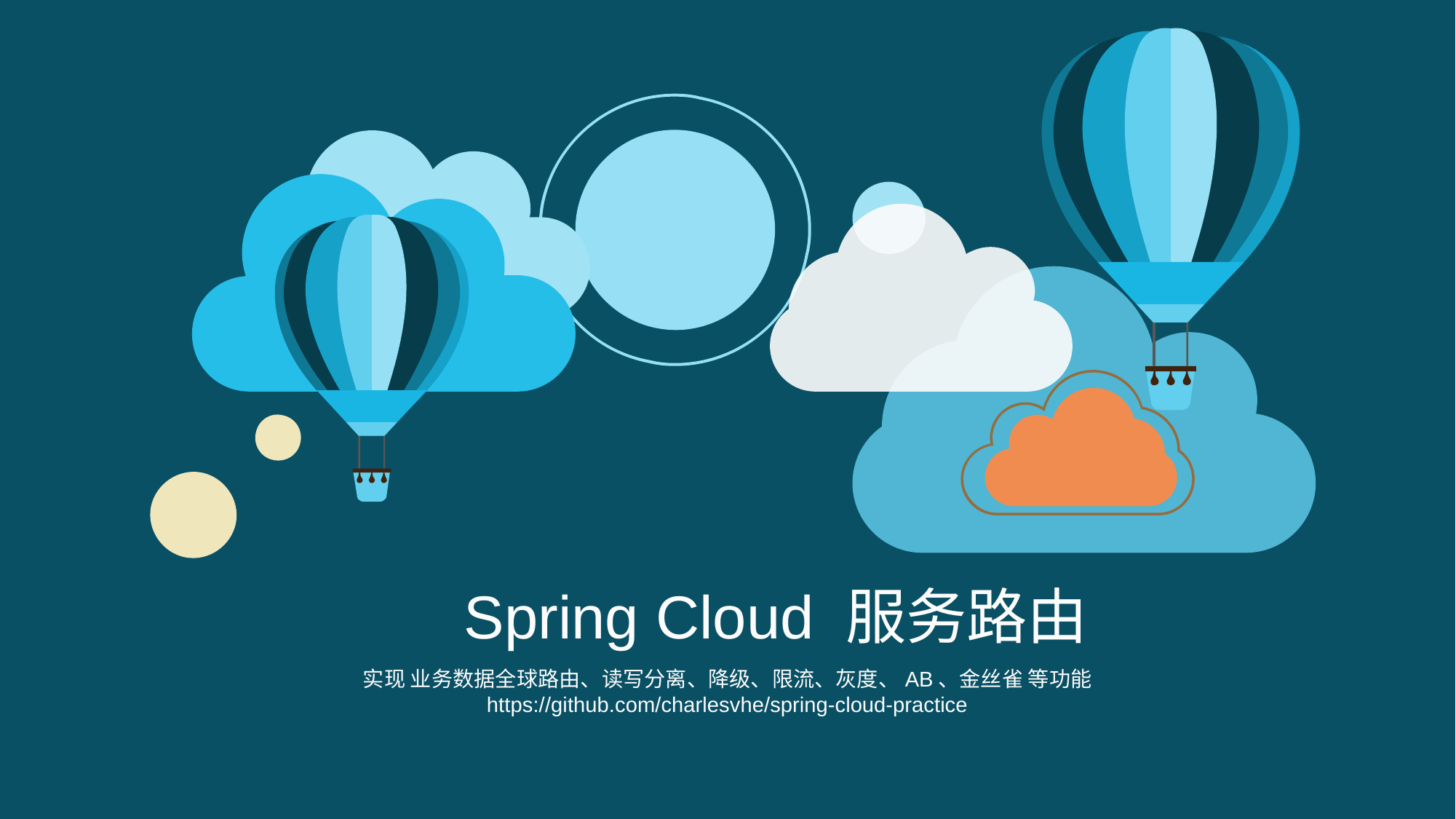

Spring Cloud 服务路由
实现 业务数据全球路由、读写分离、降级、限流、灰度、AB、金丝雀 等功能
https://github.com/charlesvhe/spring-cloud-practice